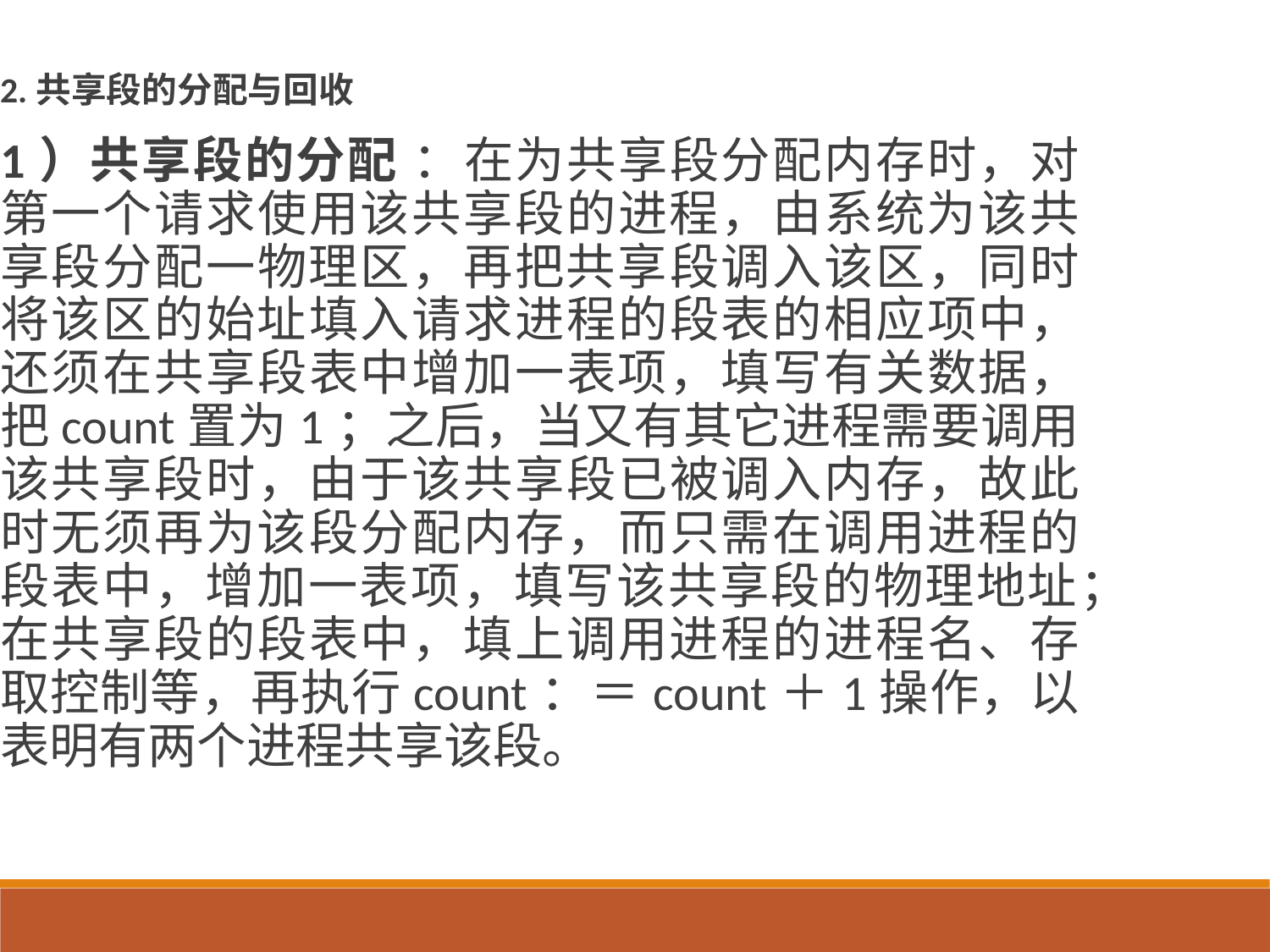

2.共享段的分配与回收
1）共享段的分配 ：在为共享段分配内存时，对第一个请求使用该共享段的进程，由系统为该共享段分配一物理区，再把共享段调入该区，同时将该区的始址填入请求进程的段表的相应项中，还须在共享段表中增加一表项，填写有关数据，把count置为1；之后，当又有其它进程需要调用该共享段时，由于该共享段已被调入内存，故此时无须再为该段分配内存，而只需在调用进程的段表中，增加一表项，填写该共享段的物理地址；在共享段的段表中，填上调用进程的进程名、存取控制等，再执行count：＝count＋1操作，以表明有两个进程共享该段。